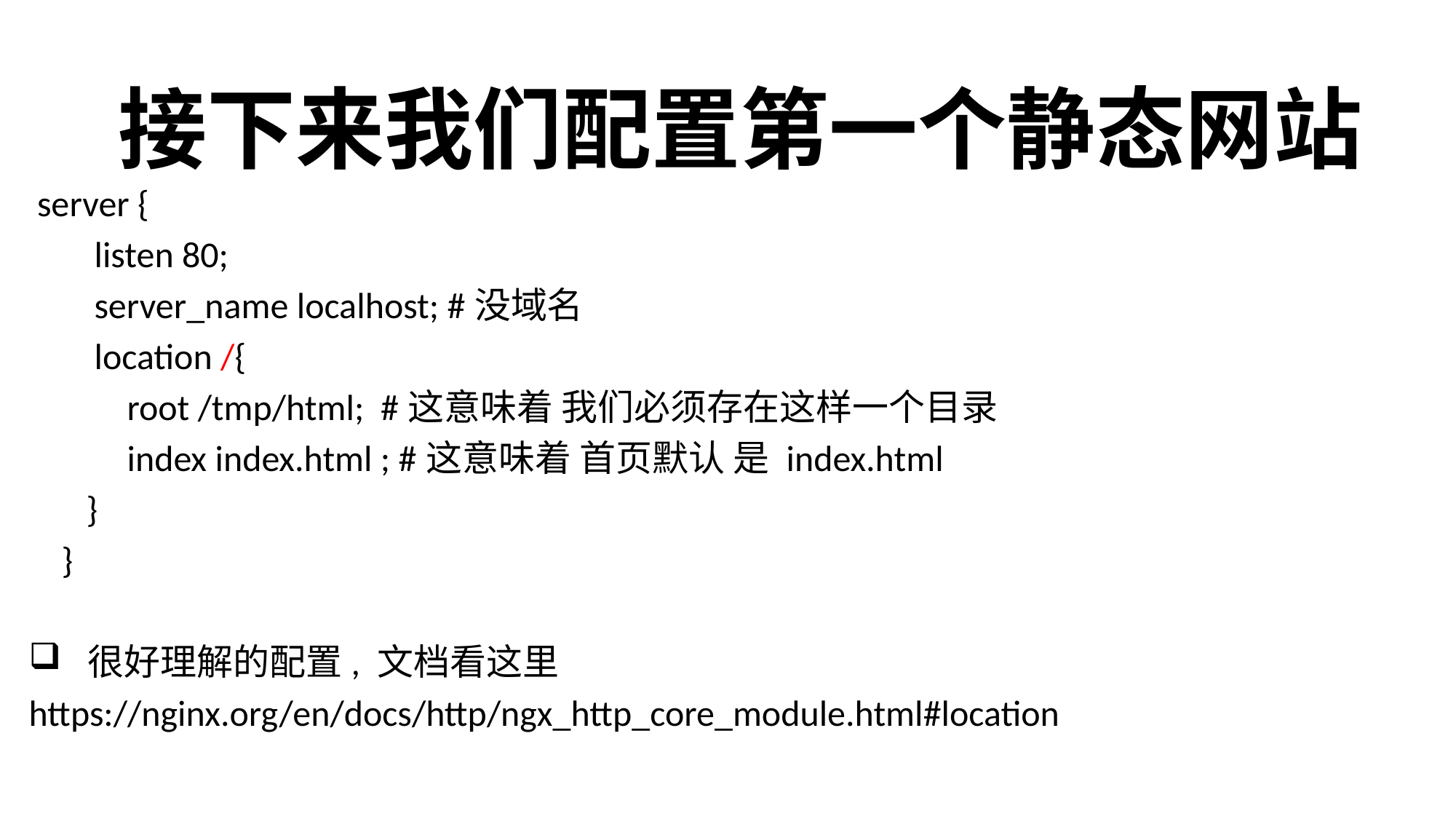

# 接下来我们配置第一个静态网站
 server {
        listen 80;
        server_name localhost; #没域名
        location /{
            root /tmp/html;  #这意味着 我们必须存在这样一个目录
            index index.html ; #这意味着 首页默认 是 index.html
       }
    }

很好理解的配置, 文档看这里
https://nginx.org/en/docs/http/ngx_http_core_module.html#location